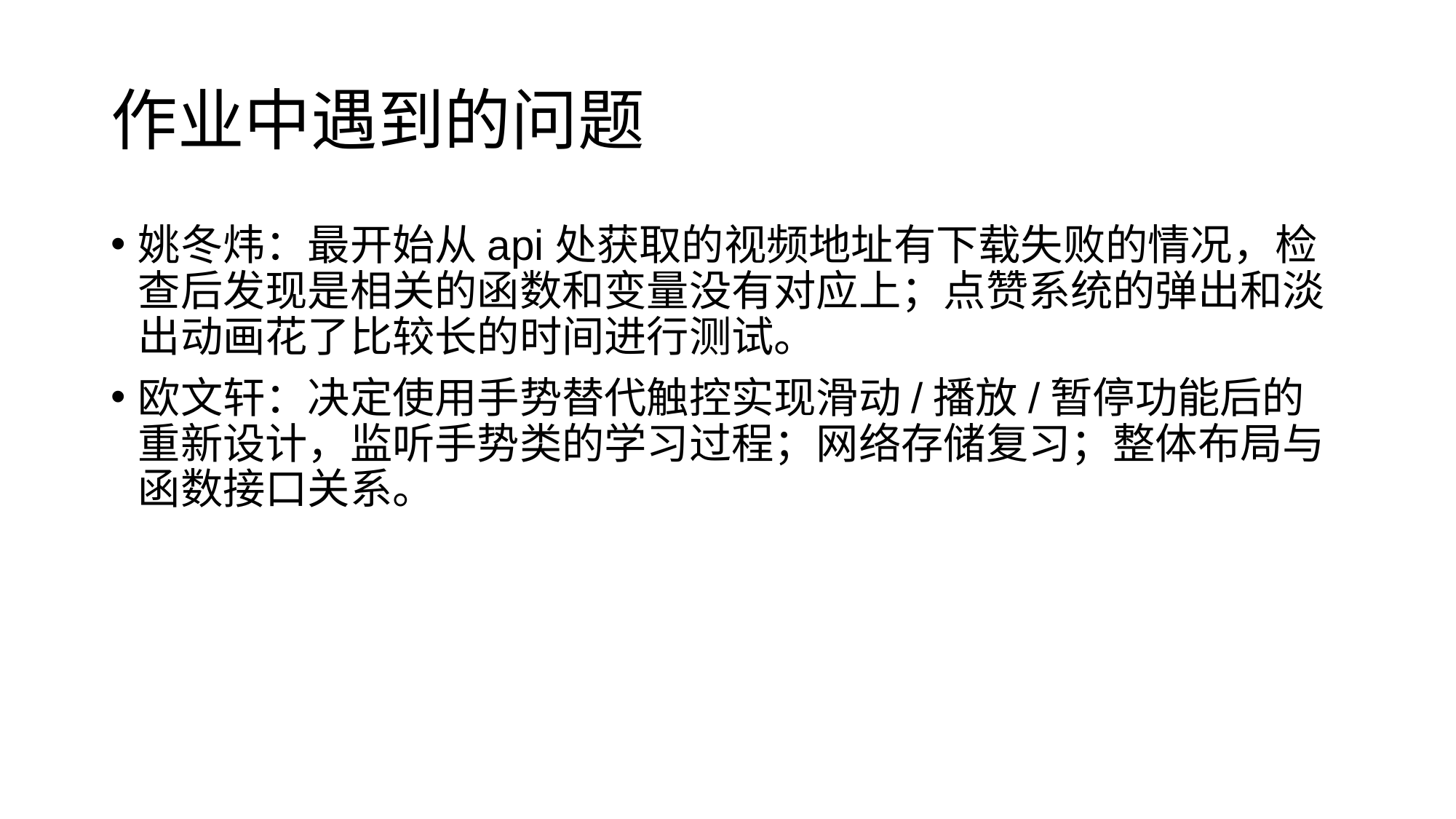

# 作业中遇到的问题
姚冬炜：最开始从api处获取的视频地址有下载失败的情况，检查后发现是相关的函数和变量没有对应上；点赞系统的弹出和淡出动画花了比较长的时间进行测试。
欧文轩：决定使用手势替代触控实现滑动/播放/暂停功能后的重新设计，监听手势类的学习过程；网络存储复习；整体布局与函数接口关系。